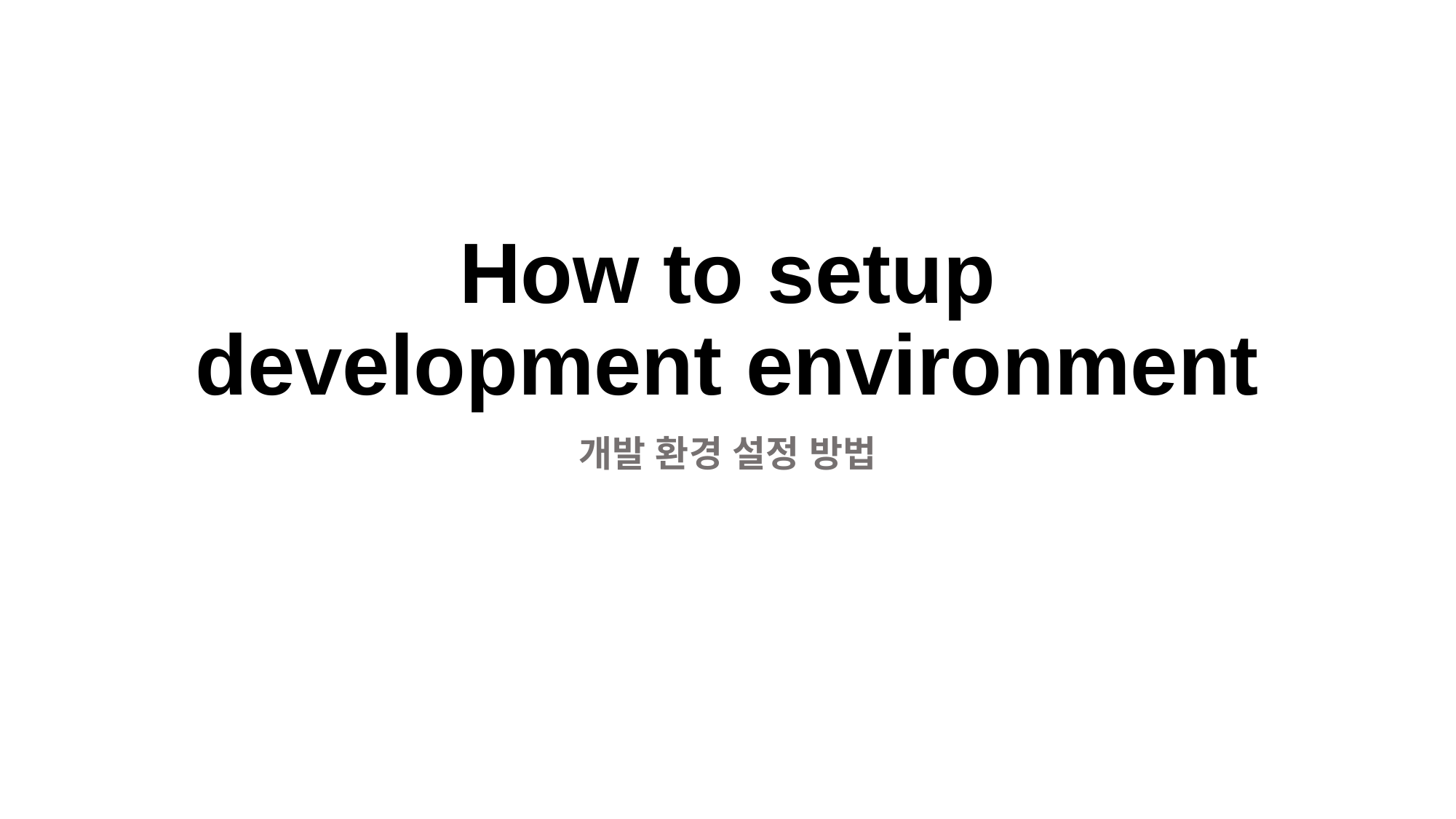

# How to setup development environment
개발 환경 설정 방법